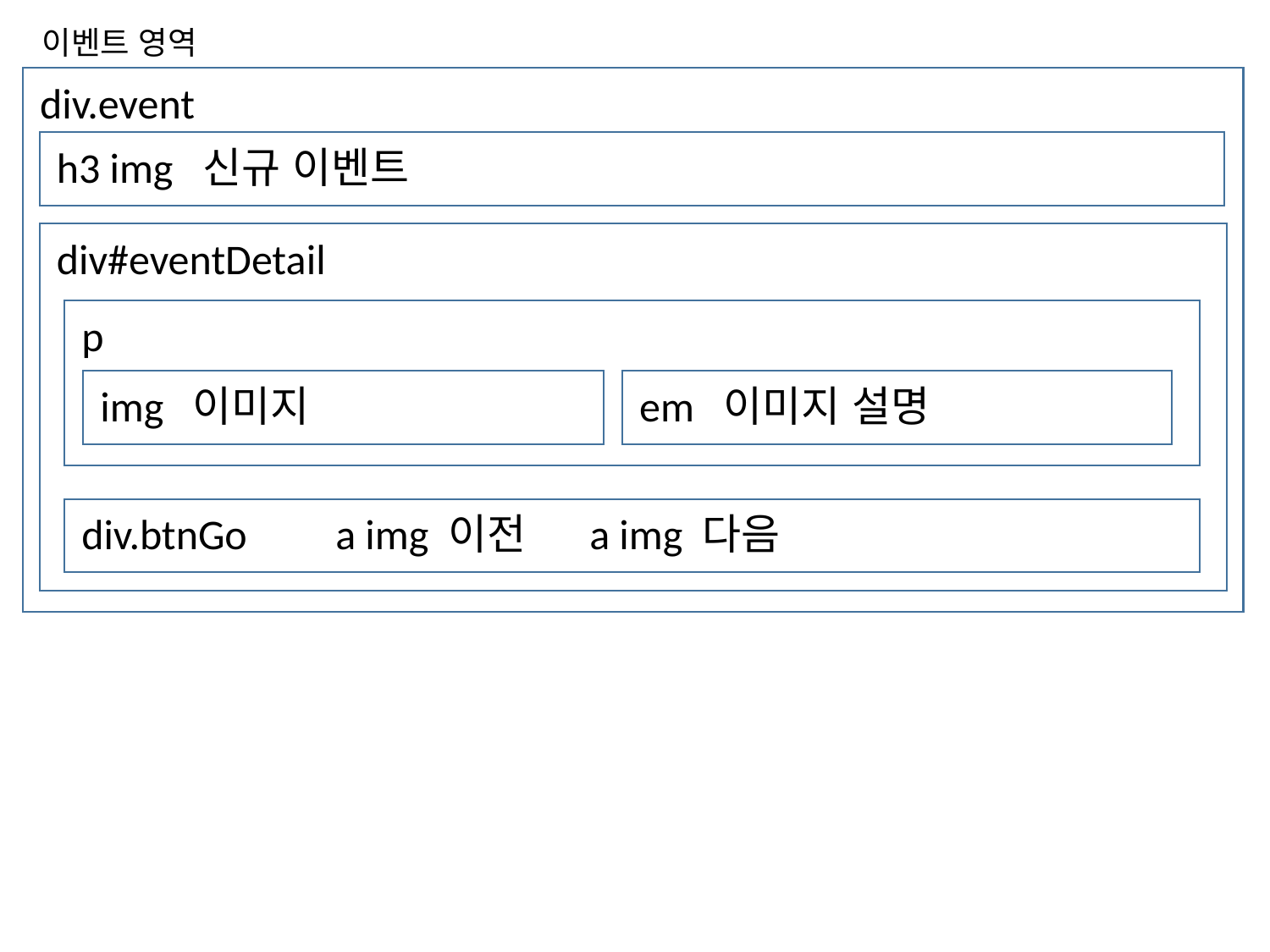

이벤트 영역
div.event
h3 img  신규 이벤트
div#eventDetail
p
img  이미지
em  이미지 설명
div.btnGo	a img 이전	a img 다음